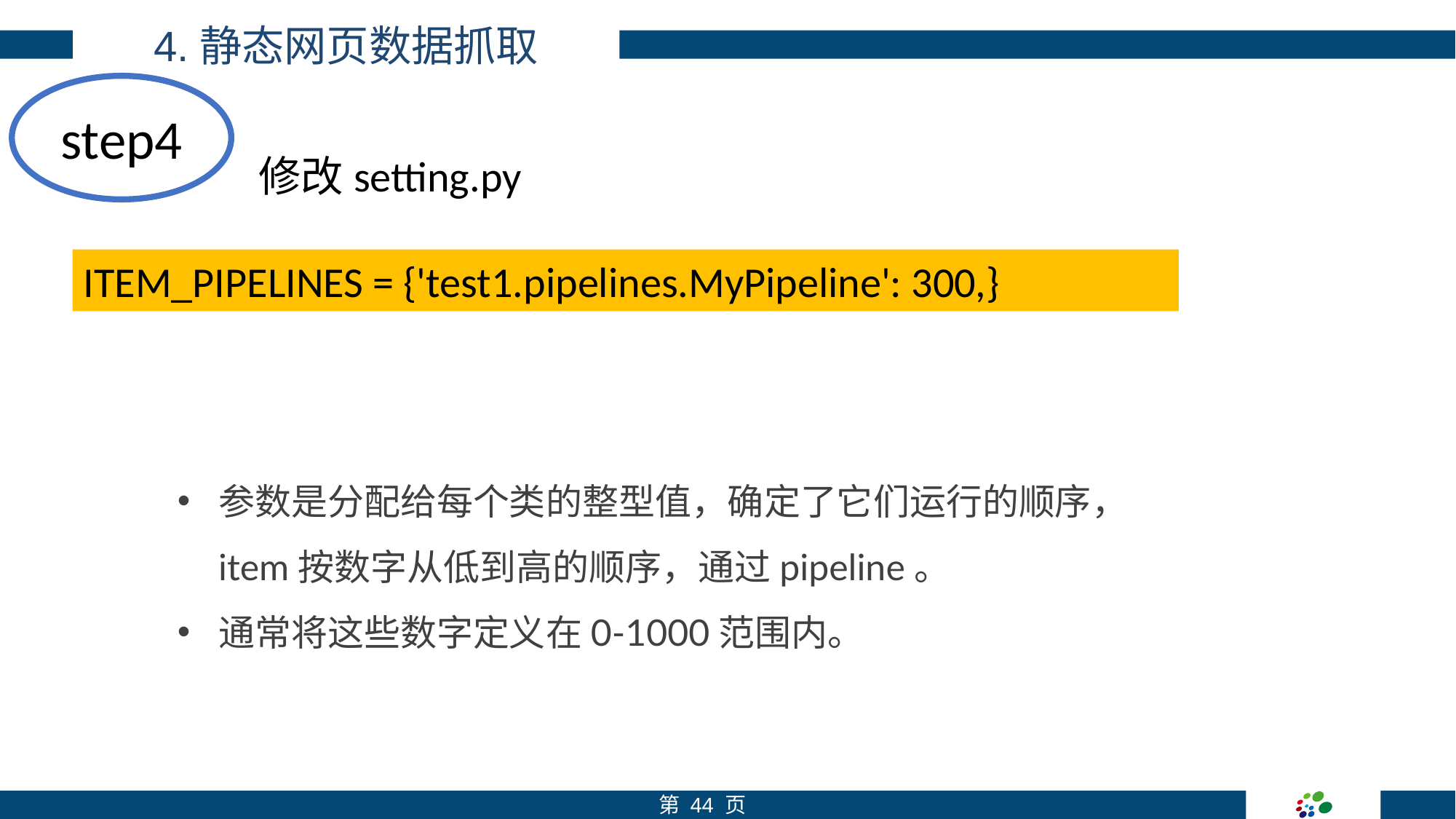

4.静态网页数据抓取
step4
修改setting.py
ITEM_PIPELINES = {'test1.pipelines.MyPipeline': 300,}
参数是分配给每个类的整型值，确定了它们运行的顺序，item按数字从低到高的顺序，通过pipeline。
通常将这些数字定义在0-1000范围内。